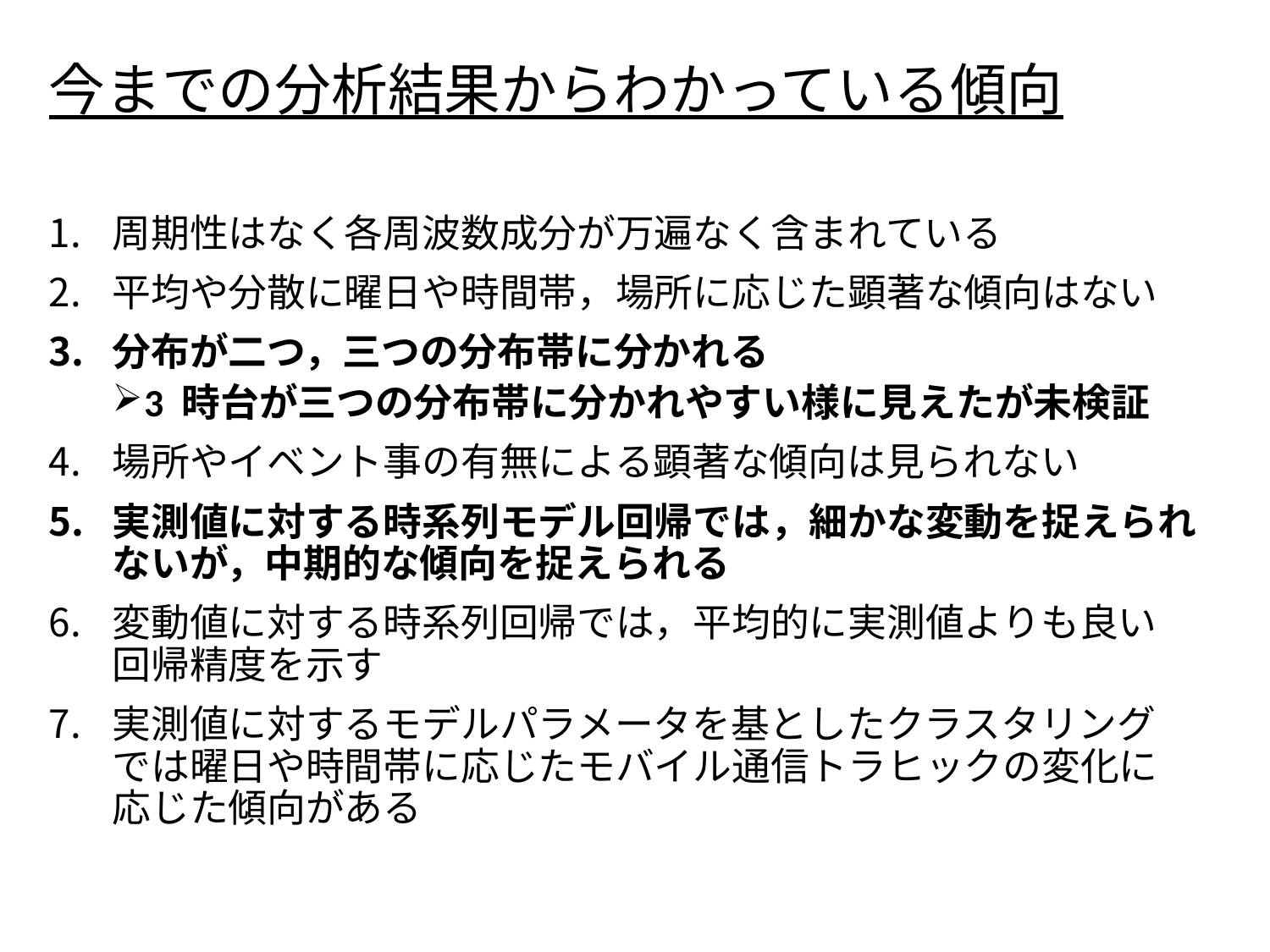

# 今までの分析結果からわかっている傾向
周期性はなく各周波数成分が万遍なく含まれている
平均や分散に曜日や時間帯，場所に応じた顕著な傾向はない
分布が二つ，三つの分布帯に分かれる
3 時台が三つの分布帯に分かれやすい様に見えたが未検証
場所やイベント事の有無による顕著な傾向は見られない
実測値に対する時系列モデル回帰では，細かな変動を捉えられないが，中期的な傾向を捉えられる
変動値に対する時系列回帰では，平均的に実測値よりも良い
回帰精度を示す
実測値に対するモデルパラメータを基としたクラスタリング
では曜日や時間帯に応じたモバイル通信トラヒックの変化に
応じた傾向がある